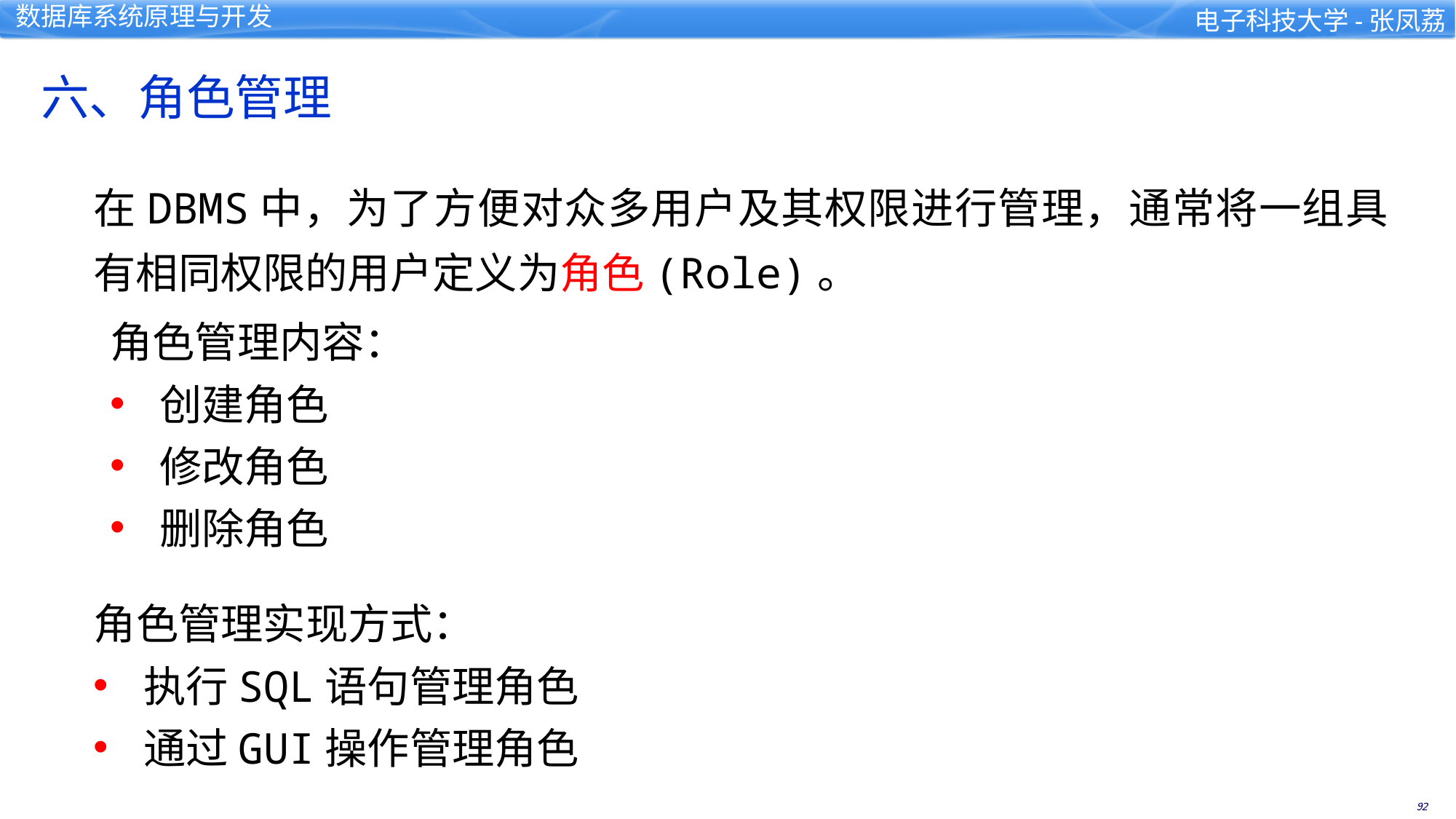

六、角色管理
在DBMS中，为了方便对众多用户及其权限进行管理，通常将一组具有相同权限的用户定义为角色(Role)。
角色管理内容：
创建角色
修改角色
删除角色
角色管理实现方式：
执行SQL语句管理角色
通过GUI操作管理角色